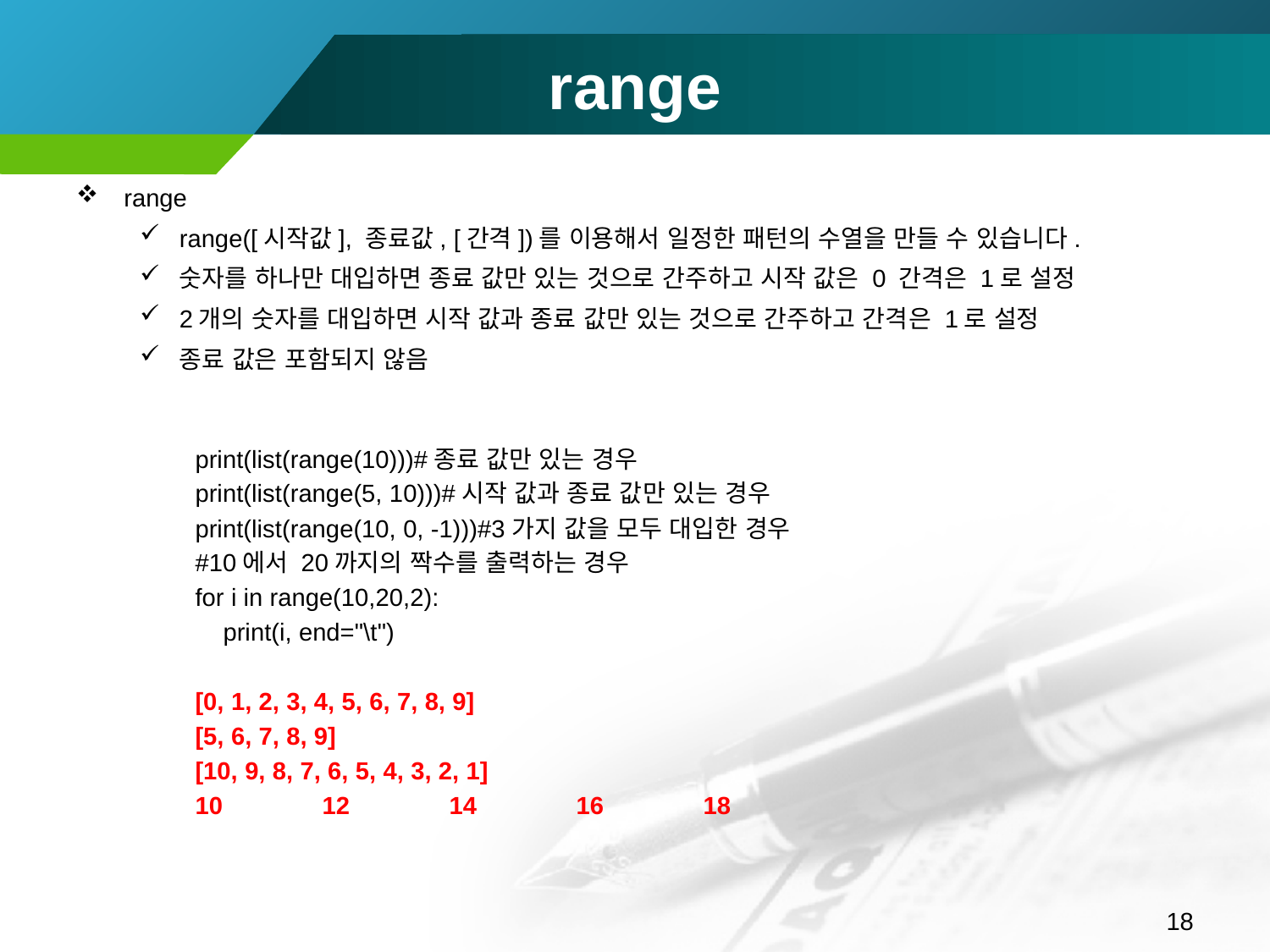

# range
range
range([시작값], 종료값, [간격])를 이용해서 일정한 패턴의 수열을 만들 수 있습니다.
숫자를 하나만 대입하면 종료 값만 있는 것으로 간주하고 시작 값은 0 간격은 1로 설정
2개의 숫자를 대입하면 시작 값과 종료 값만 있는 것으로 간주하고 간격은 1로 설정
종료 값은 포함되지 않음

print(list(range(10)))#종료 값만 있는 경우
print(list(range(5, 10)))#시작 값과 종료 값만 있는 경우
print(list(range(10, 0, -1)))#3가지 값을 모두 대입한 경우
#10에서 20까지의 짝수를 출력하는 경우
for i in range(10,20,2):
    print(i, end="\t")

[0, 1, 2, 3, 4, 5, 6, 7, 8, 9]
[5, 6, 7, 8, 9]
[10, 9, 8, 7, 6, 5, 4, 3, 2, 1]
10	12	14	16	18
18